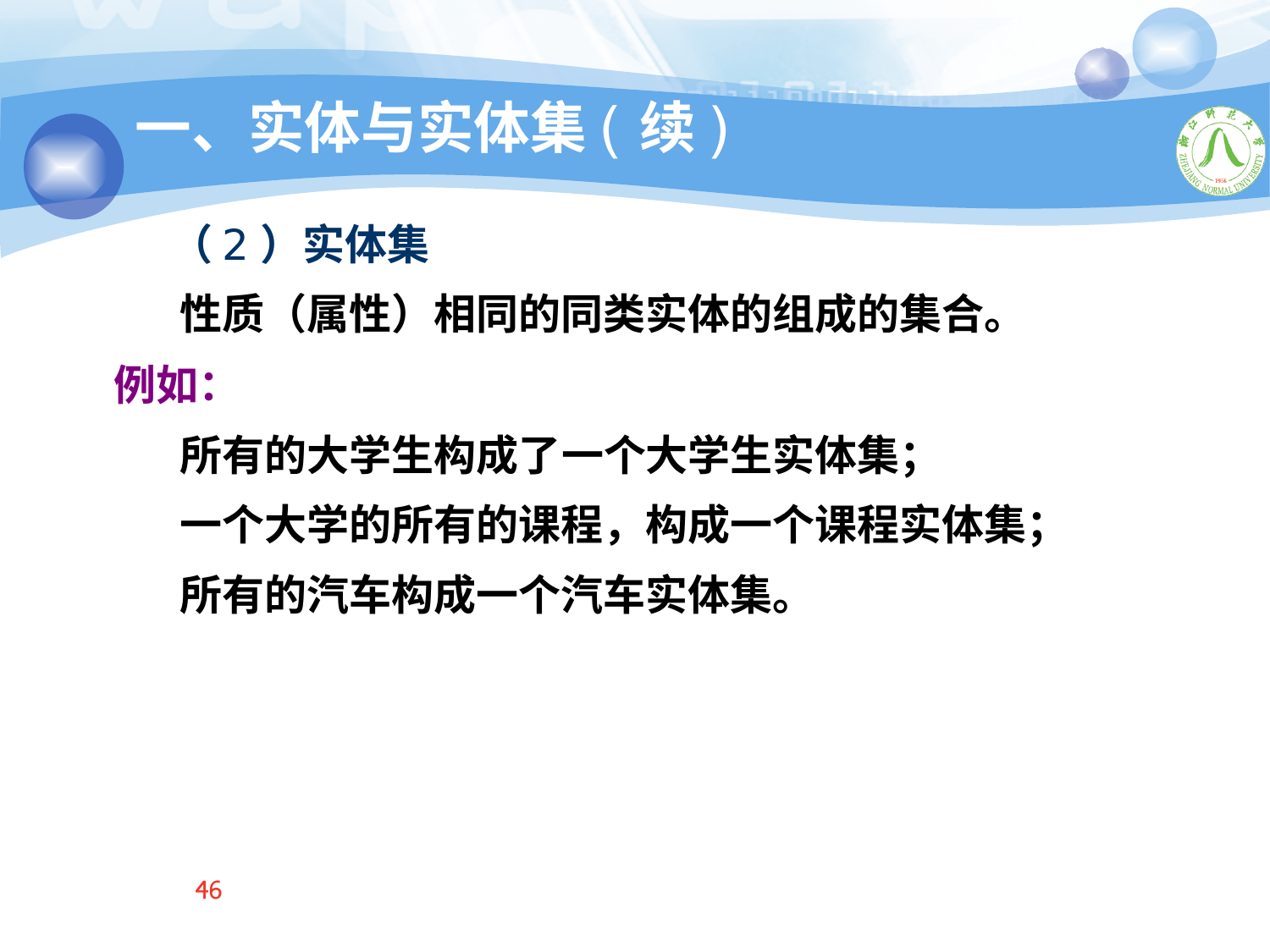

一、实体与实体集(续)
         （2）实体集
          性质（属性）相同的同类实体的组成的集合。
   例如：
          所有的大学生构成了一个大学生实体集；
          一个大学的所有的课程，构成一个课程实体集；
          所有的汽车构成一个汽车实体集。
46